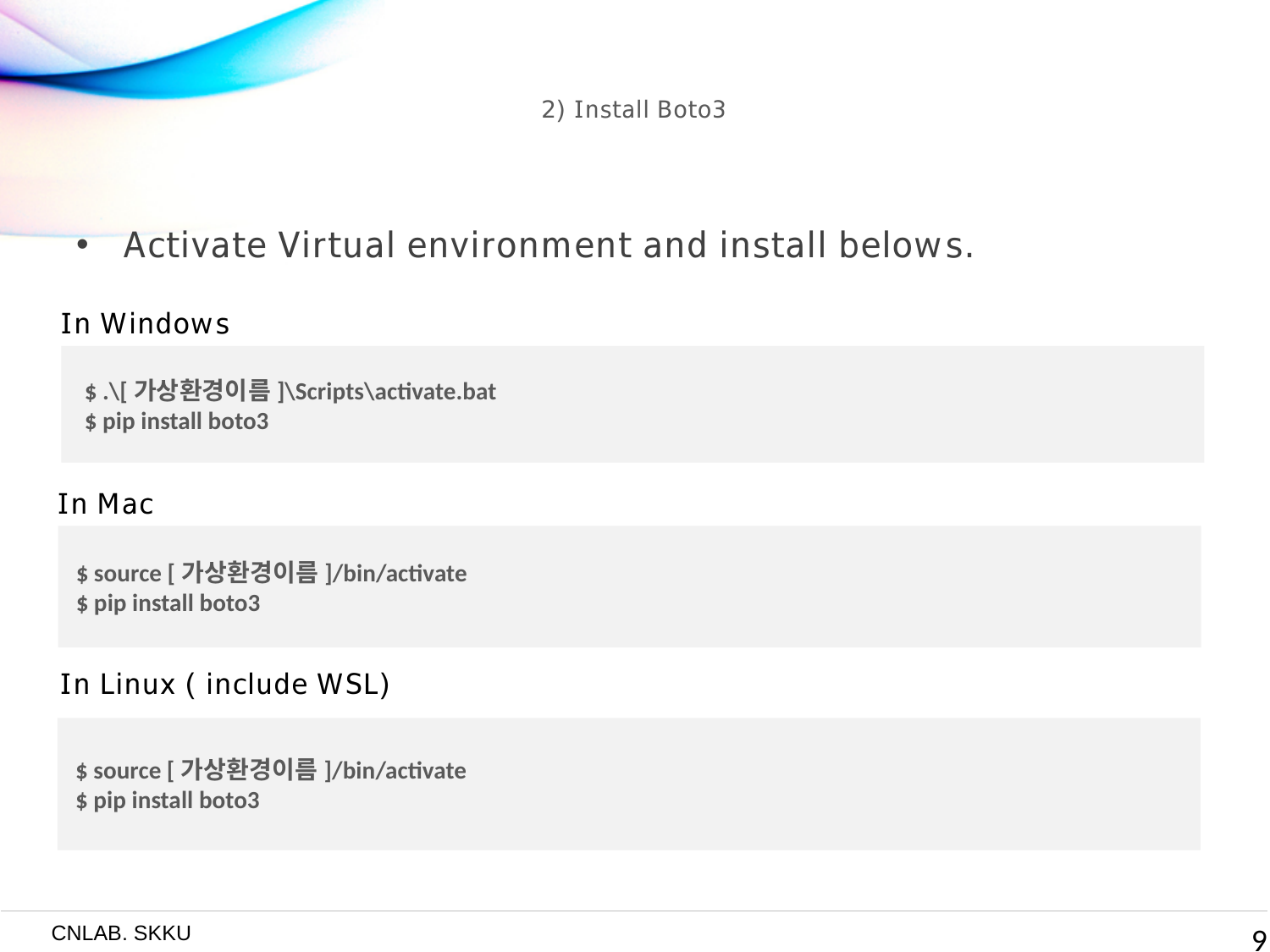

# 2) Install Boto3
Activate Virtual environment and install belows.

In Windows
  $ .\[가상환경이름]\Scripts\activate.bat
  $ pip install boto3
In Mac
 $ source [가상환경이름]/bin/activate
 $ pip install boto3
In Linux ( include WSL)
 $ source [가상환경이름]/bin/activate
 $ pip install boto3
9